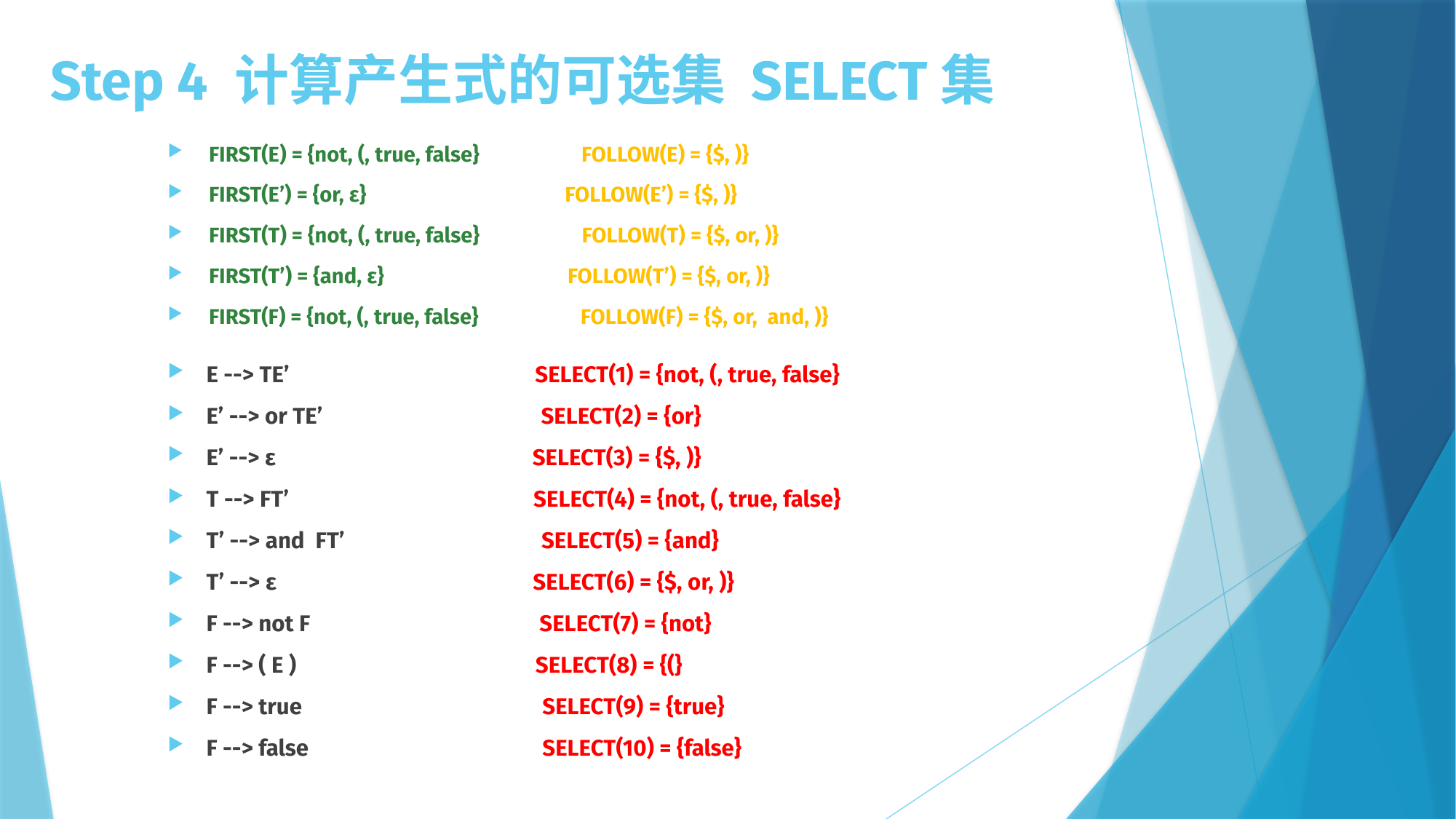

# Step 4 计算产生式的可选集 SELECT集
FIRST(E) = {not, (, true, false}                    FOLLOW(E) = {$, )}
FIRST(E’) = {or, ε}                                       FOLLOW(E’) = {$, )}
FIRST(T) = {not, (, true, false}                    FOLLOW(T) = {$, or, )}
FIRST(T’) = {and, ε}                                    FOLLOW(T’) = {$, or, )}
FIRST(F) = {not, (, true, false}                    FOLLOW(F) = {$, or,  and, )}

E --> TE’                                             SELECT(1) = {not, (, true, false}
E’ --> or TE’                                        SELECT(2) = {or}
E’ --> ε                                               SELECT(3) = {$, )}
T --> FT’                                             SELECT(4) = {not, (, true, false}
T’ --> and  FT’                                    SELECT(5) = {and}
T’ --> ε                                               SELECT(6) = {$, or, )}
F --> not F                                          SELECT(7) = {not}
F --> ( E )                                            SELECT(8) = {(}
F --> true                                            SELECT(9) = {true}
F --> false                                           SELECT(10) = {false}